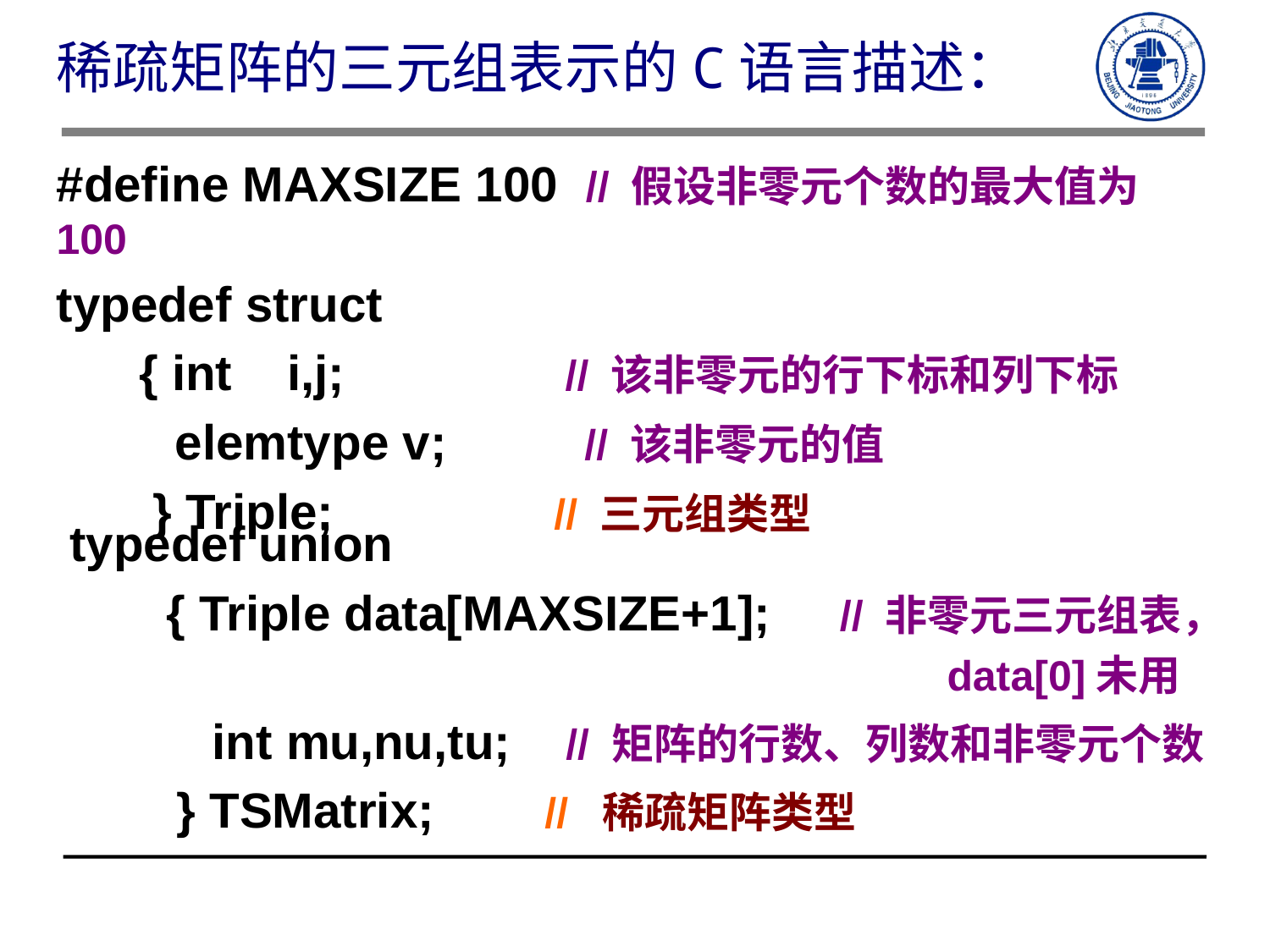

稀疏矩阵的三元组表示的C语言描述：
#define MAXSIZE 100  // 假设非零元个数的最大值为100
typedef struct
      { int    i,j;                // 该非零元的行下标和列下标
          elemtype v;          // 该非零元的值
       } Triple;                // 三元组类型
typedef union
       { Triple data[MAXSIZE+1];     // 非零元三元组表，
                                                                          data[0]未用
            int mu,nu,tu;    // 矩阵的行数、列数和非零元个数
         } TSMatrix;        //  稀疏矩阵类型